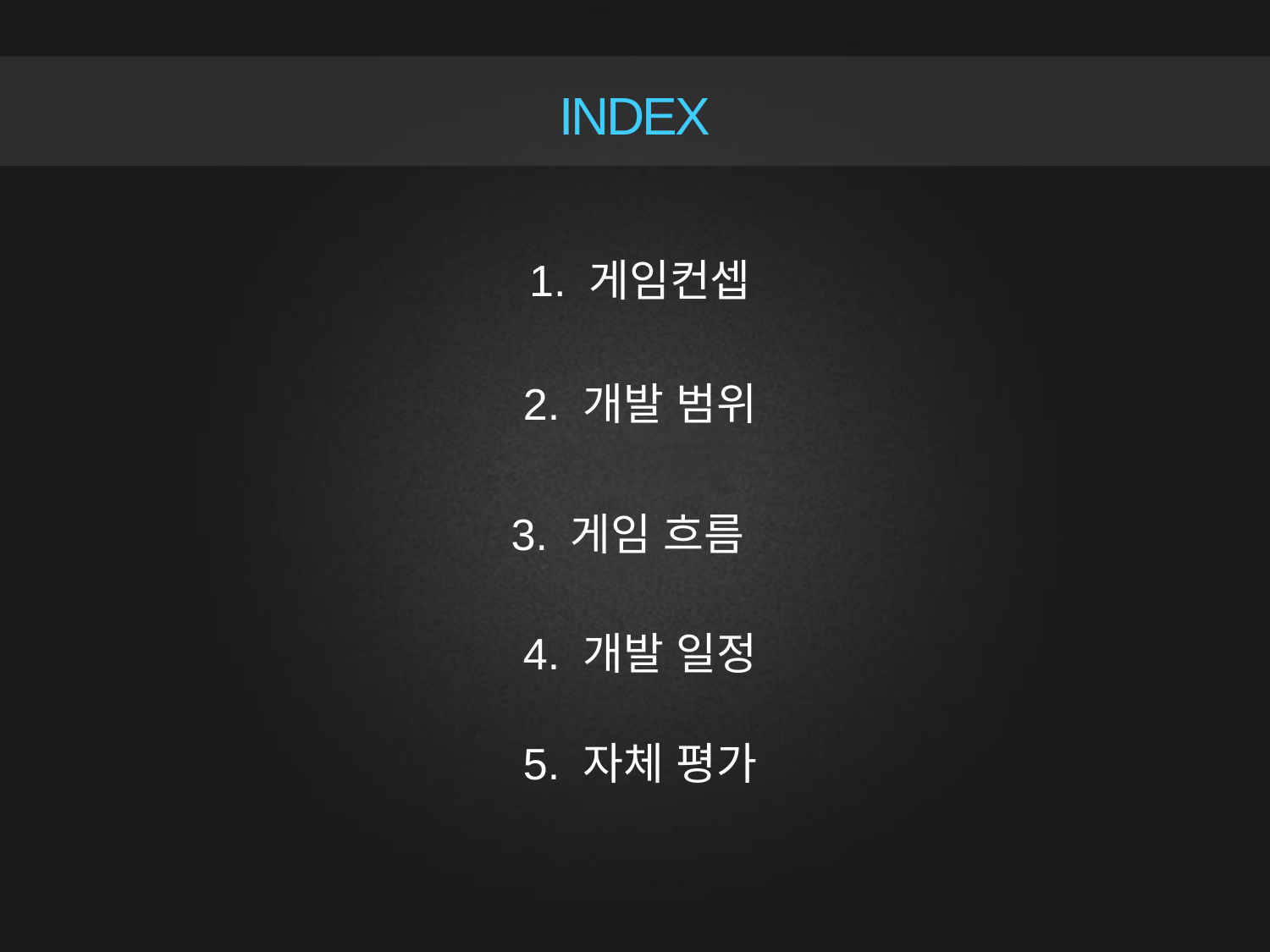

INDEX
1. 게임컨셉
2. 개발 범위
3. 게임 흐름
4. 개발 일정
5. 자체 평가